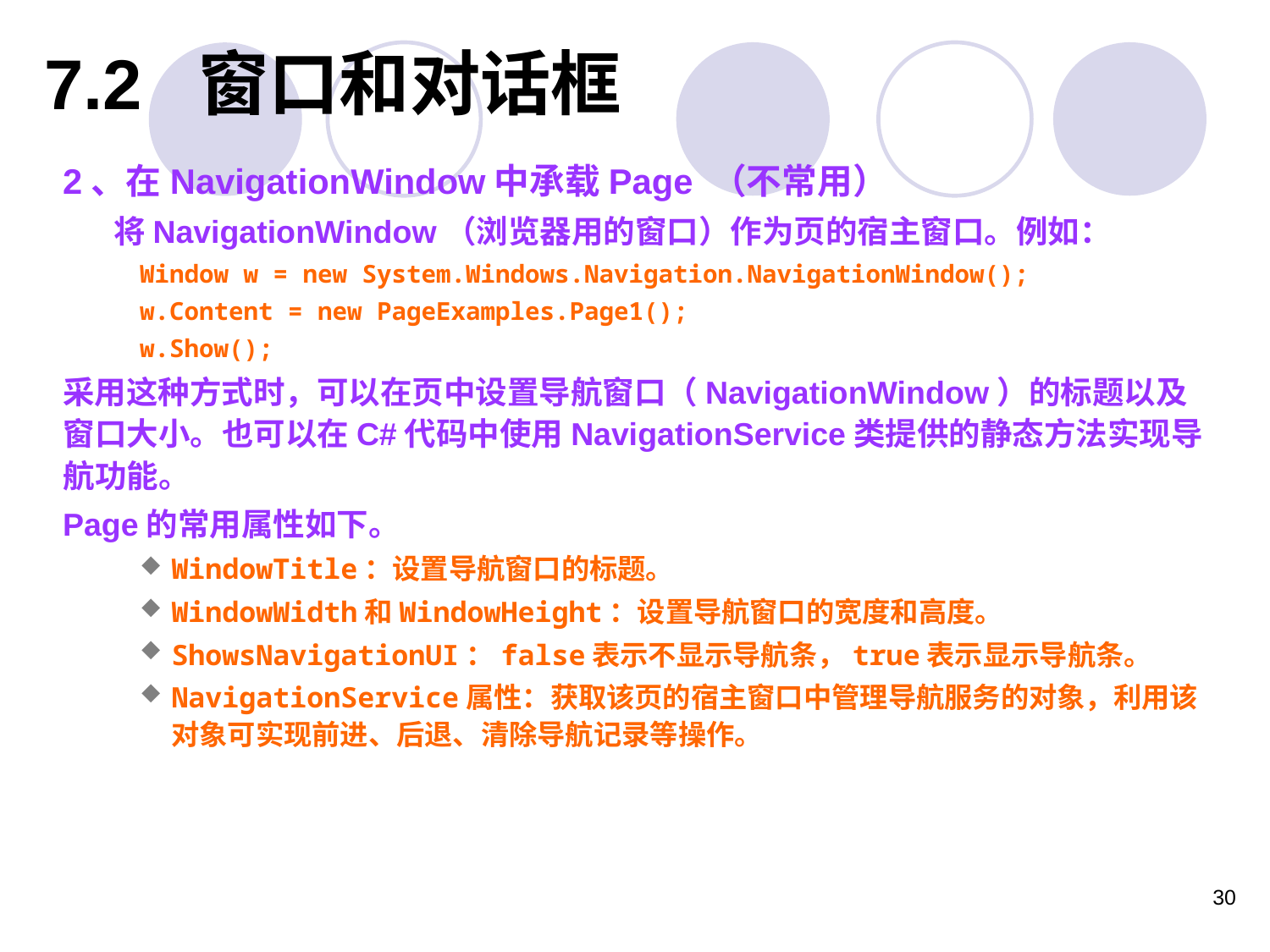

7.2  窗口和对话框
2、在NavigationWindow中承载Page （不常用）
      将NavigationWindow（浏览器用的窗口）作为页的宿主窗口。例如：
Window w = new System.Windows.Navigation.NavigationWindow();
w.Content = new PageExamples.Page1();
w.Show();
采用这种方式时，可以在页中设置导航窗口（NavigationWindow）的标题以及窗口大小。也可以在C#代码中使用NavigationService类提供的静态方法实现导航功能。
Page的常用属性如下。
WindowTitle：设置导航窗口的标题。
WindowWidth和WindowHeight：设置导航窗口的宽度和高度。
ShowsNavigationUI：false表示不显示导航条，true表示显示导航条。
NavigationService属性：获取该页的宿主窗口中管理导航服务的对象，利用该对象可实现前进、后退、清除导航记录等操作。
30